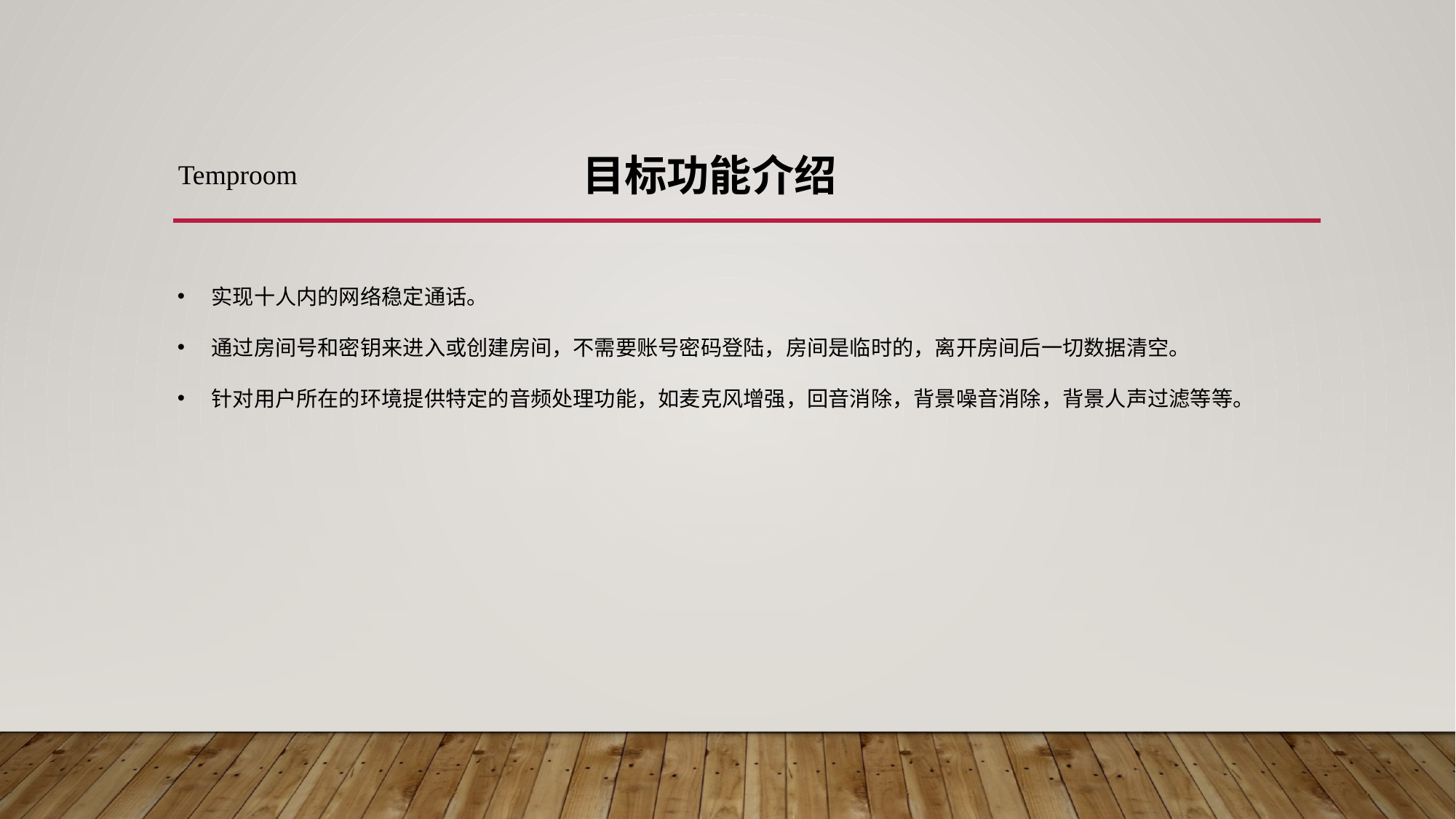

目标功能介绍
Temproom
实现十人内的网络稳定通话。

通过房间号和密钥来进入或创建房间，不需要账号密码登陆，房间是临时的，离开房间后一切数据清空。

针对用户所在的环境提供特定的音频处理功能，如麦克风增强，回音消除，背景噪音消除，背景人声过滤等等。